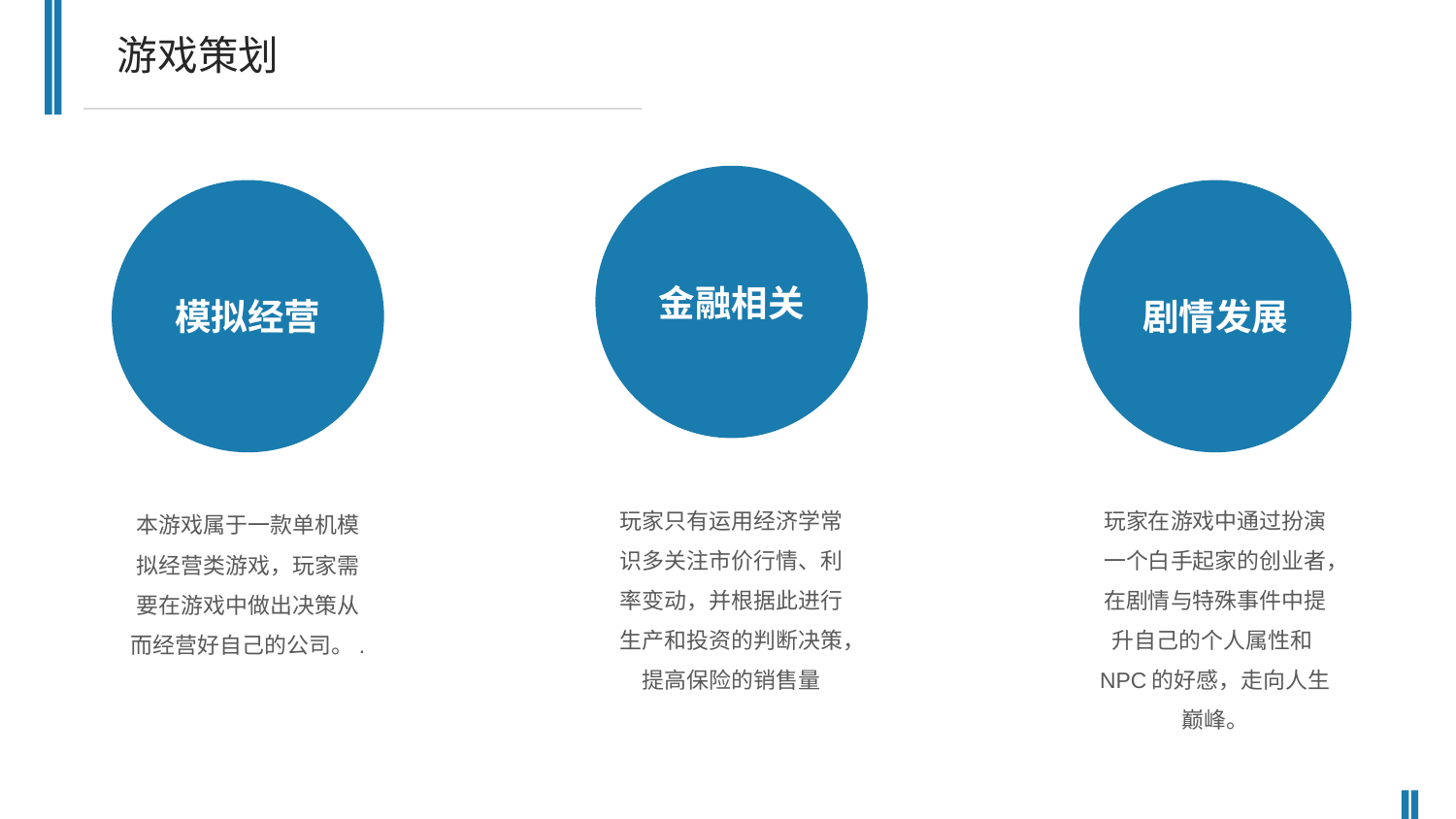

游戏策划
金融相关
剧情发展
模拟经营
玩家只有运用经济学常识多关注市价行情、利率变动，并根据此进行生产和投资的判断决策，提高保险的销售量
玩家在游戏中通过扮演一个白手起家的创业者，在剧情与特殊事件中提升自己的个人属性和NPC的好感，走向人生巅峰。
本游戏属于一款单机模拟经营类游戏，玩家需要在游戏中做出决策从而经营好自己的公司。.